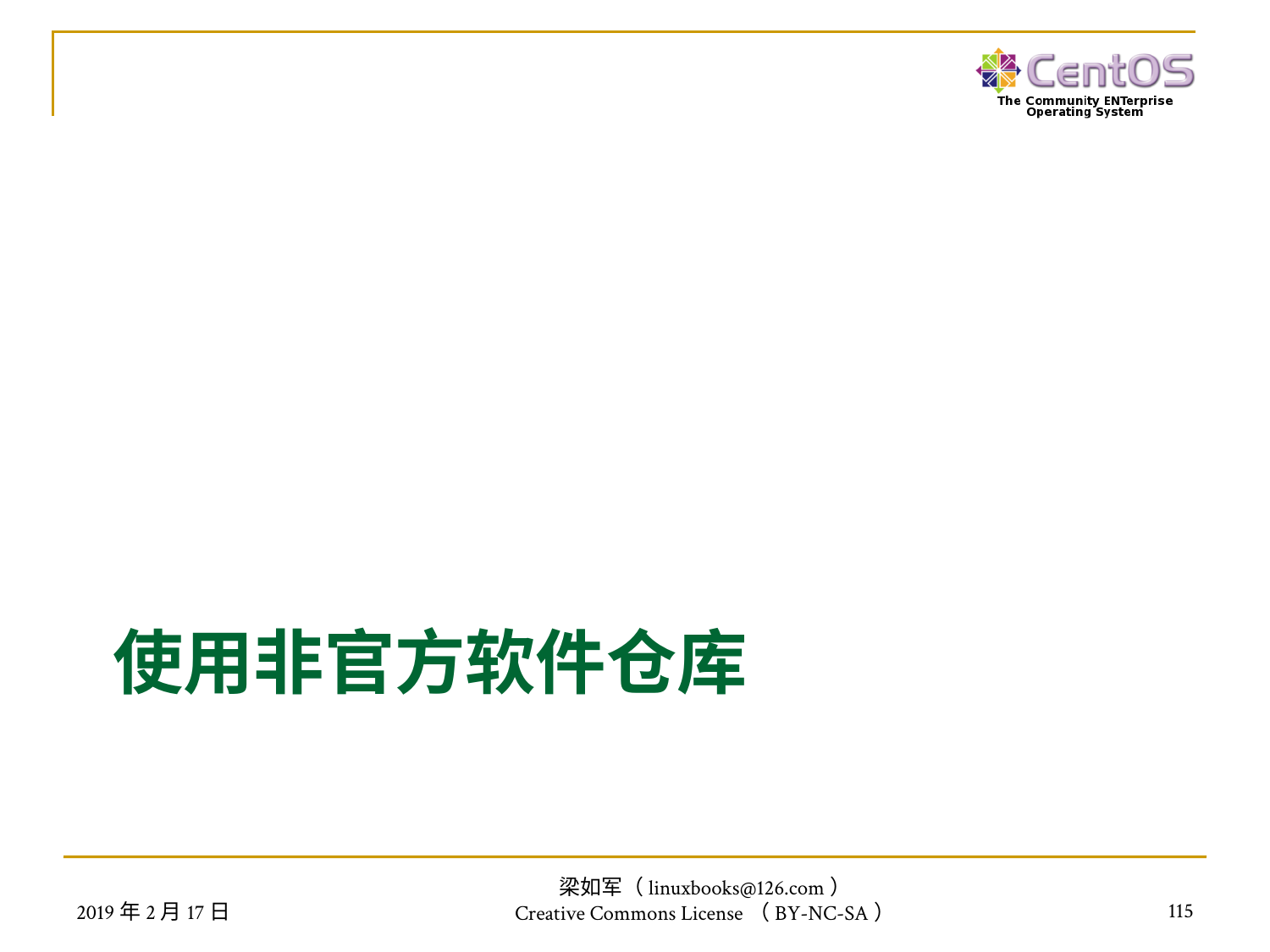

# 使用非官方软件仓库
2019年2月17日
115
梁如军（linuxbooks@126.com）
Creative Commons License（BY-NC-SA）